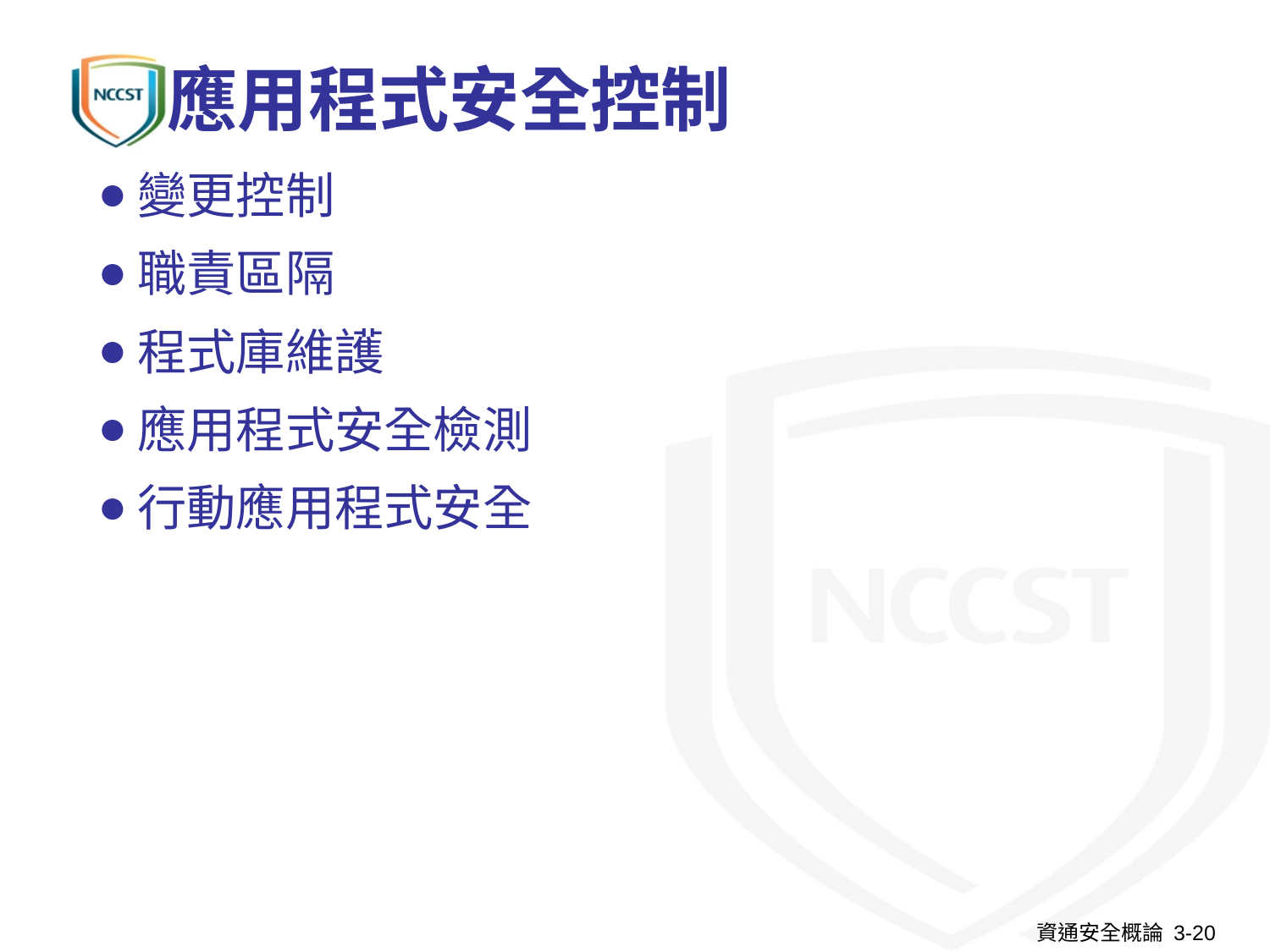

# 應用程式安全控制
變更控制
職責區隔
程式庫維護
應用程式安全檢測
行動應用程式安全